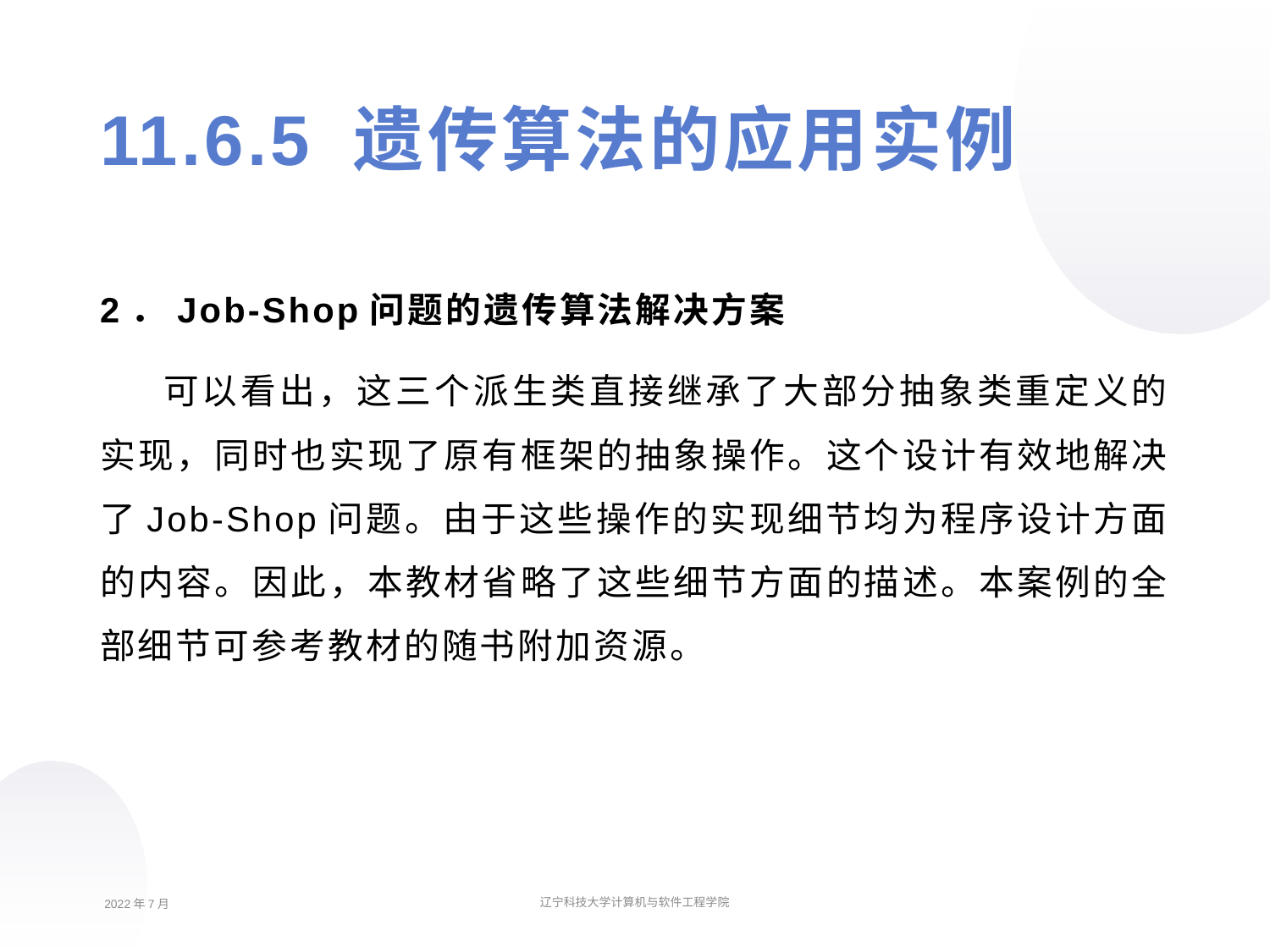

11.6.5 遗传算法的应用实例
2．Job-Shop问题的遗传算法解决方案
可以看出，这三个派生类直接继承了大部分抽象类重定义的实现，同时也实现了原有框架的抽象操作。这个设计有效地解决了Job-Shop问题。由于这些操作的实现细节均为程序设计方面的内容。因此，本教材省略了这些细节方面的描述。本案例的全部细节可参考教材的随书附加资源。

2022年7月
辽宁科技大学计算机与软件工程学院
195